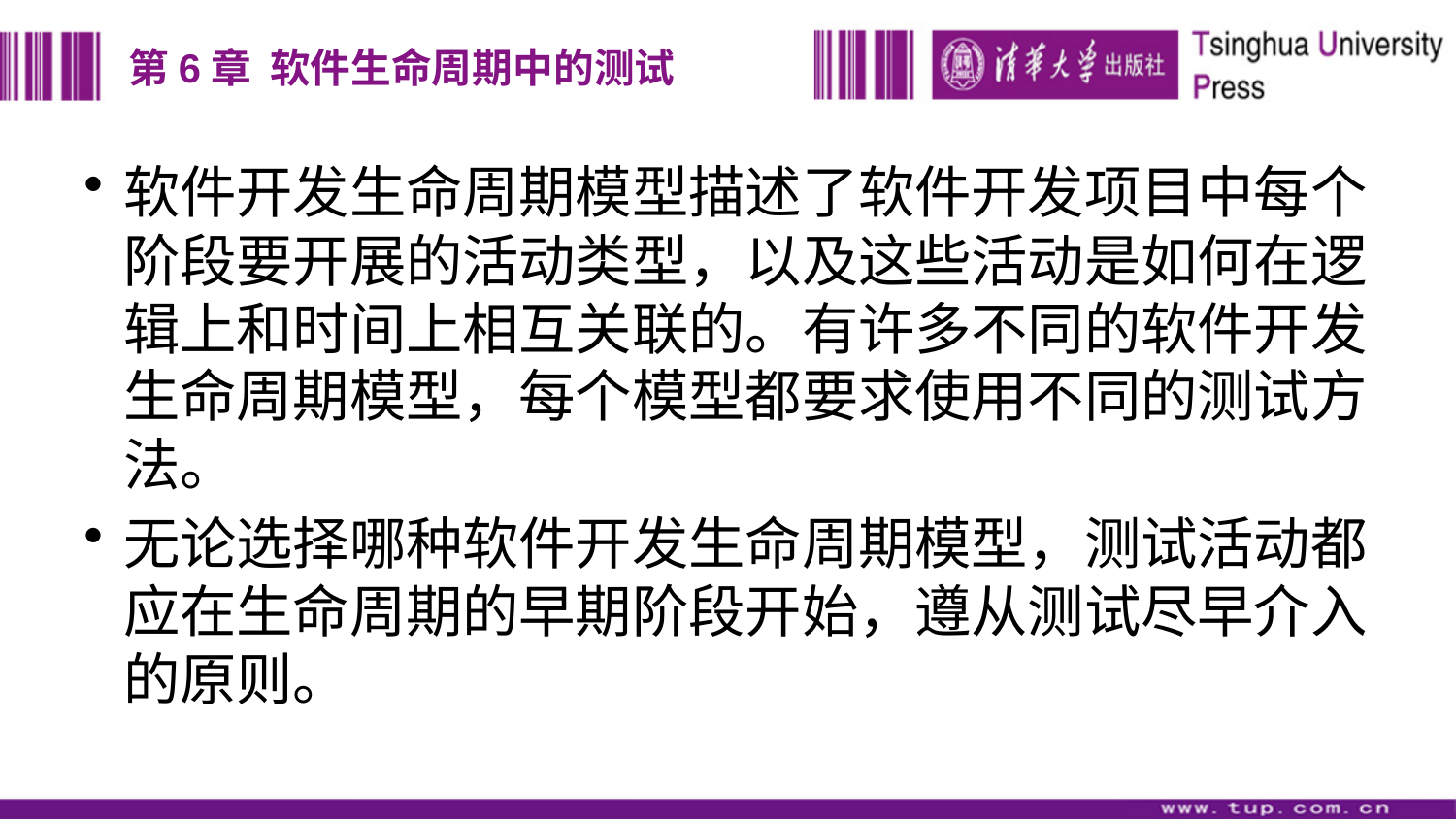

# 第6章  软件生命周期中的测试
软件开发生命周期模型描述了软件开发项目中每个阶段要开展的活动类型，以及这些活动是如何在逻辑上和时间上相互关联的。有许多不同的软件开发生命周期模型，每个模型都要求使用不同的测试方法。
无论选择哪种软件开发生命周期模型，测试活动都应在生命周期的早期阶段开始，遵从测试尽早介入的原则。